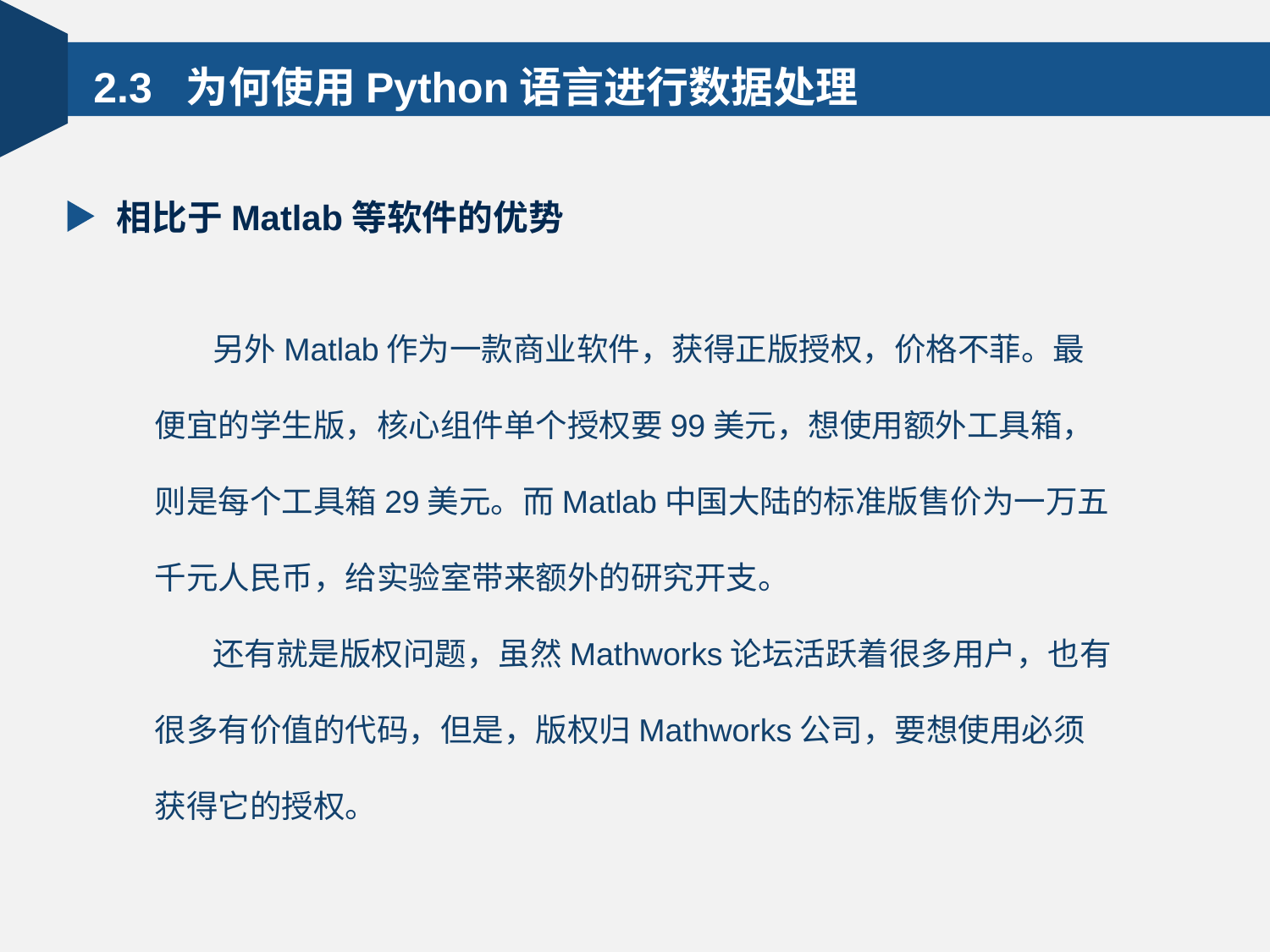

2.3  为何使用Python语言进行数据处理

相比于Matlab等软件的优势

       另外Matlab作为一款商业软件，获得正版授权，价格不菲。最便宜的学生版，核心组件单个授权要99美元，想使用额外工具箱，则是每个工具箱29美元。而Matlab中国大陆的标准版售价为一万五千元人民币，给实验室带来额外的研究开支。
       还有就是版权问题，虽然Mathworks论坛活跃着很多用户，也有很多有价值的代码，但是，版权归Mathworks公司，要想使用必须获得它的授权。